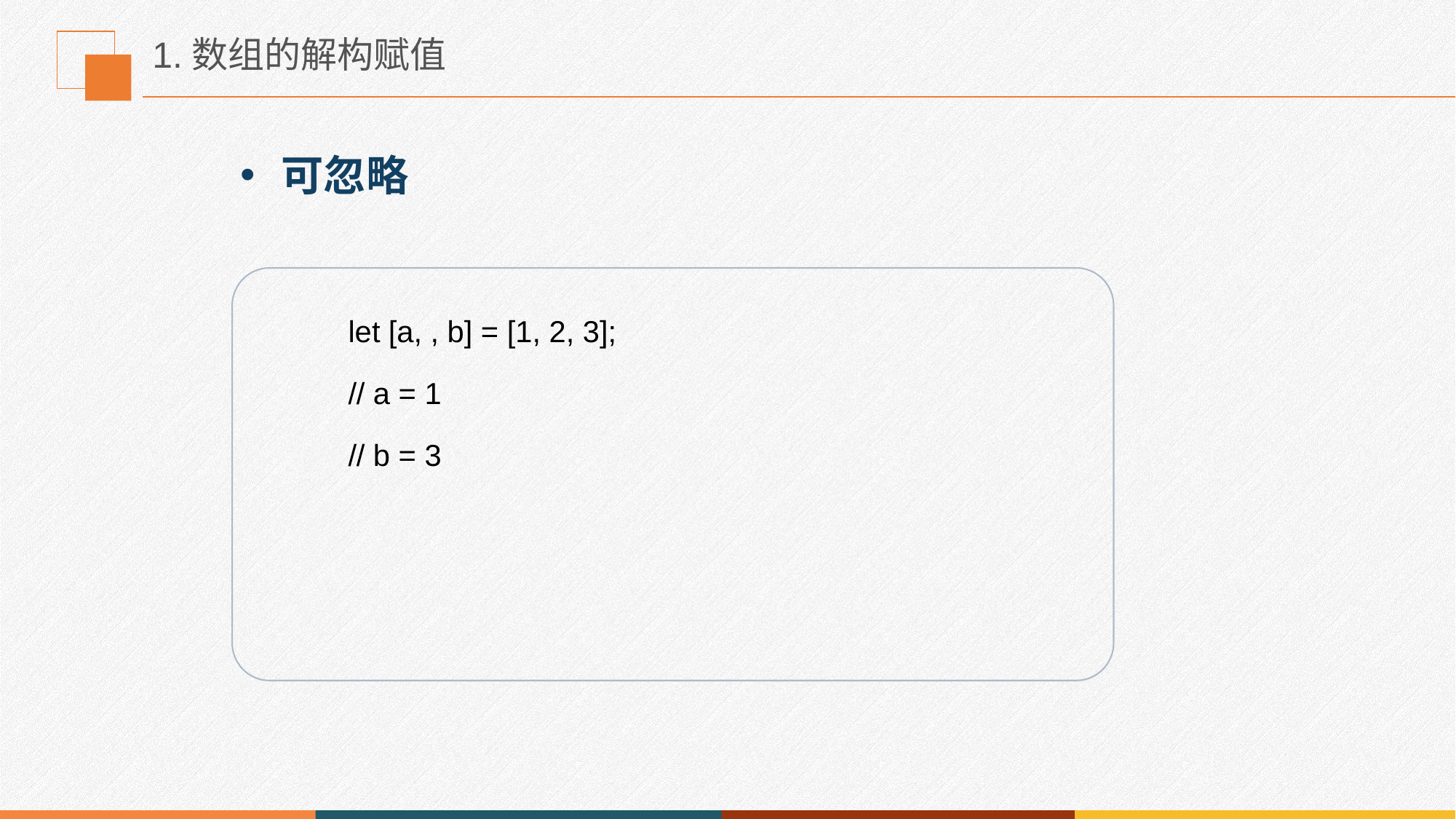

# 1.数组的解构赋值
可忽略

let [a, , b] = [1, 2, 3];
// a = 1
// b = 3